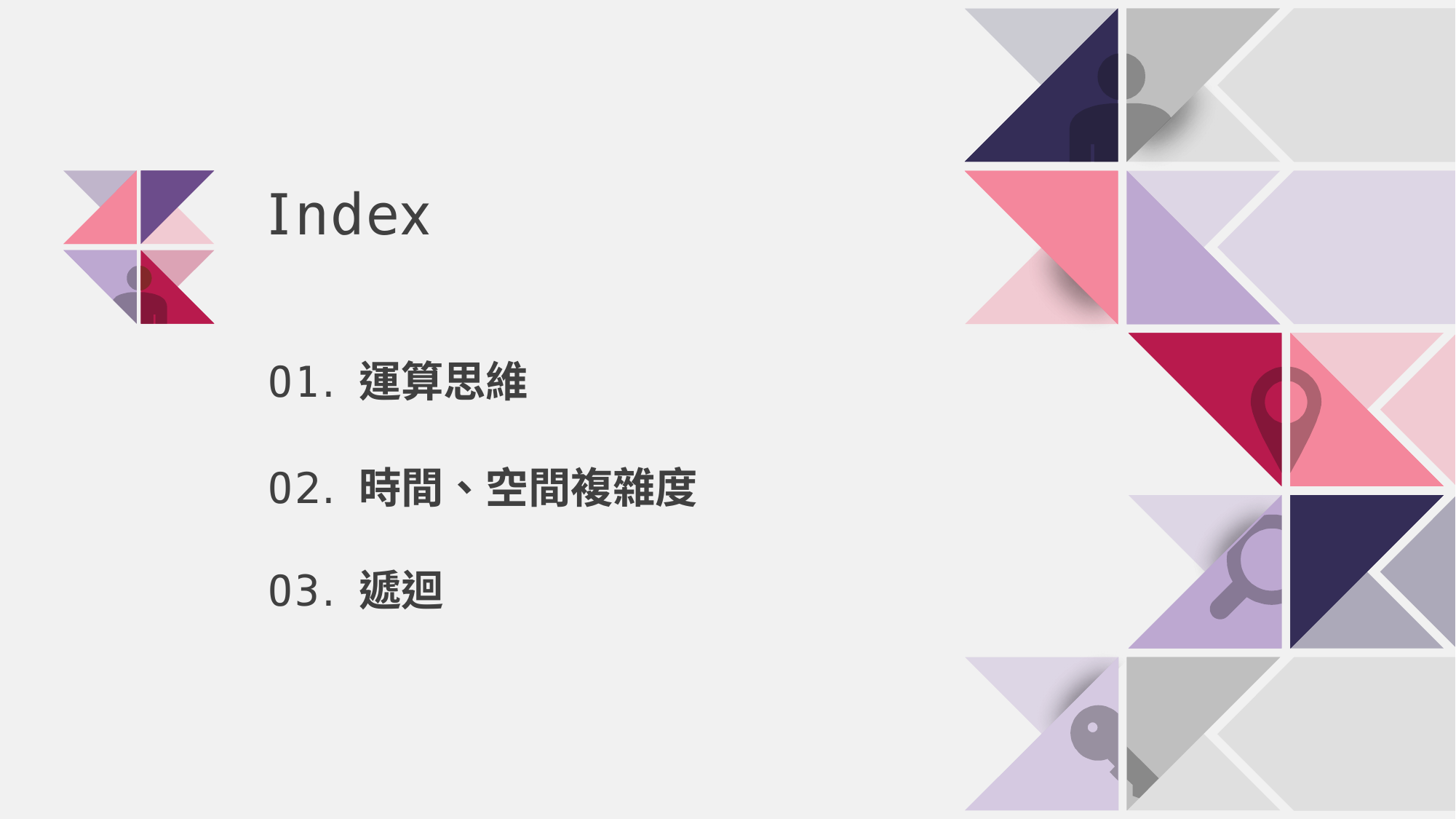

Index
01. 運算思維
02. 時間、空間複雜度
03. 遞迴